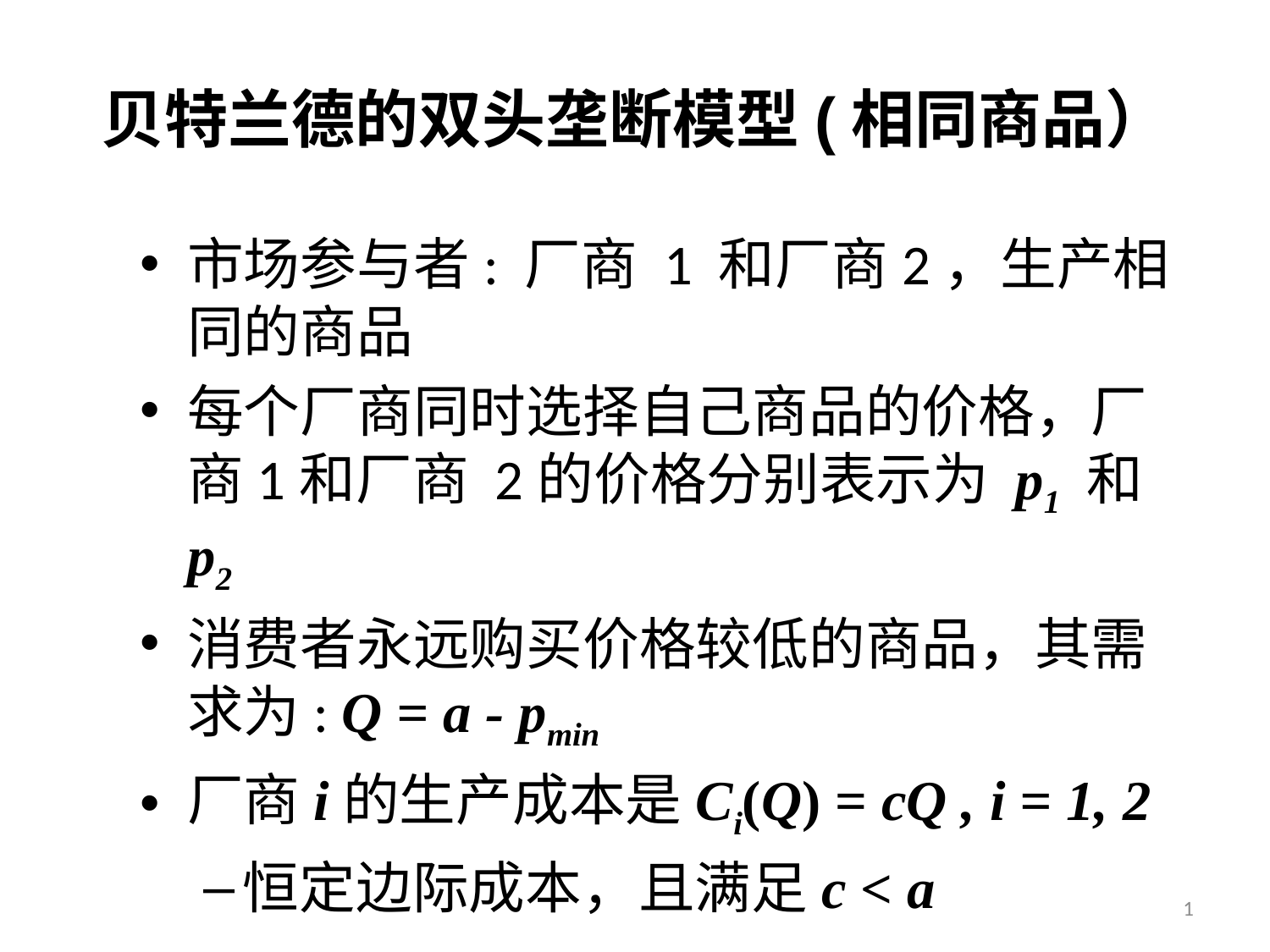

# 贝特兰德的双头垄断模型(相同商品）
市场参与者: 厂商 1 和厂商2，生产相同的商品
每个厂商同时选择自己商品的价格，厂商1和厂商 2的价格分别表示为 p1 和 p2
消费者永远购买价格较低的商品，其需求为: Q = a - pmin
厂商i的生产成本是Ci(Q) = cQ , i = 1, 2
恒定边际成本，且满足c < a
1